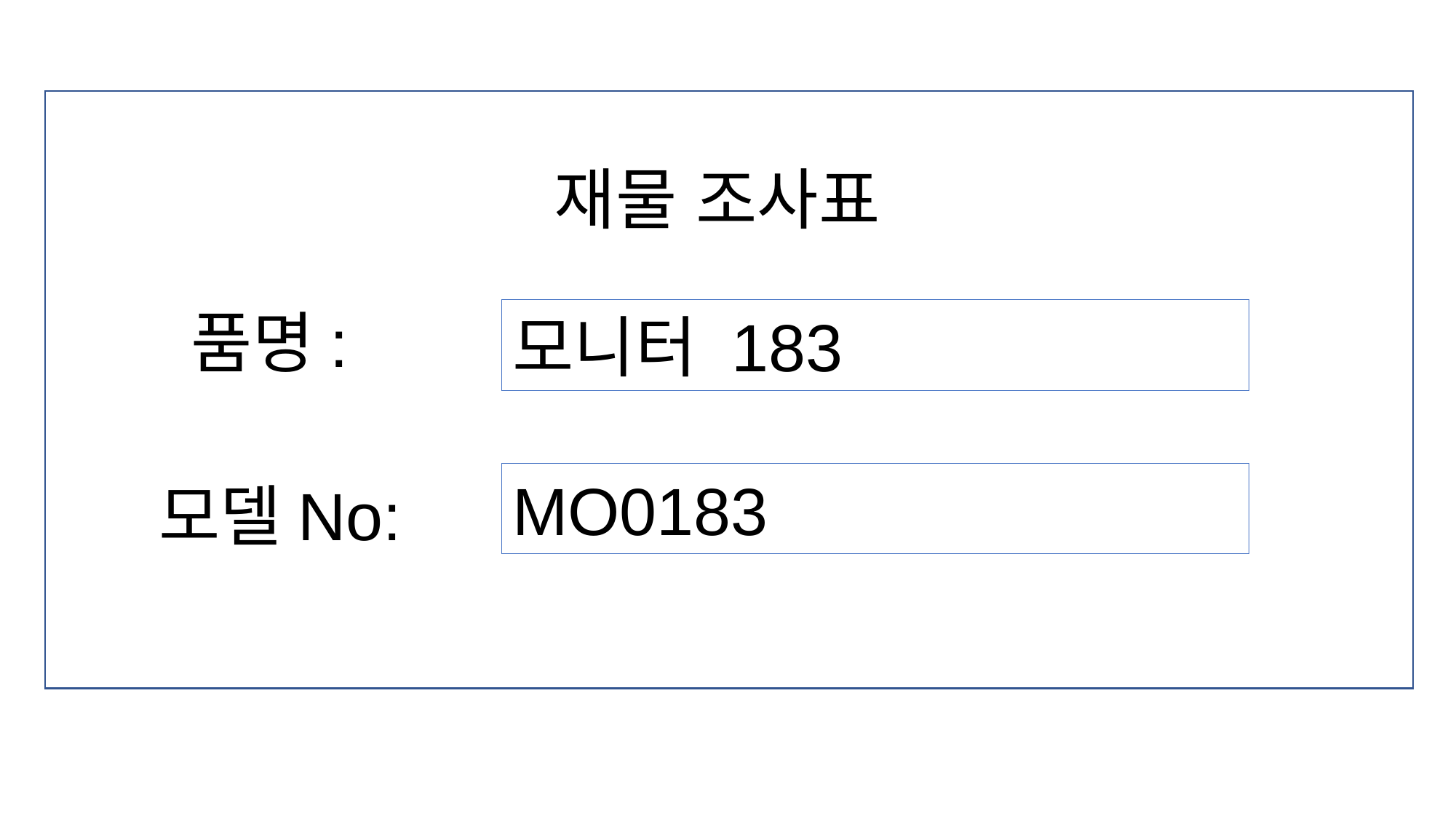

재물 조사표
품명:
모니터 183
MO0183
모델No: